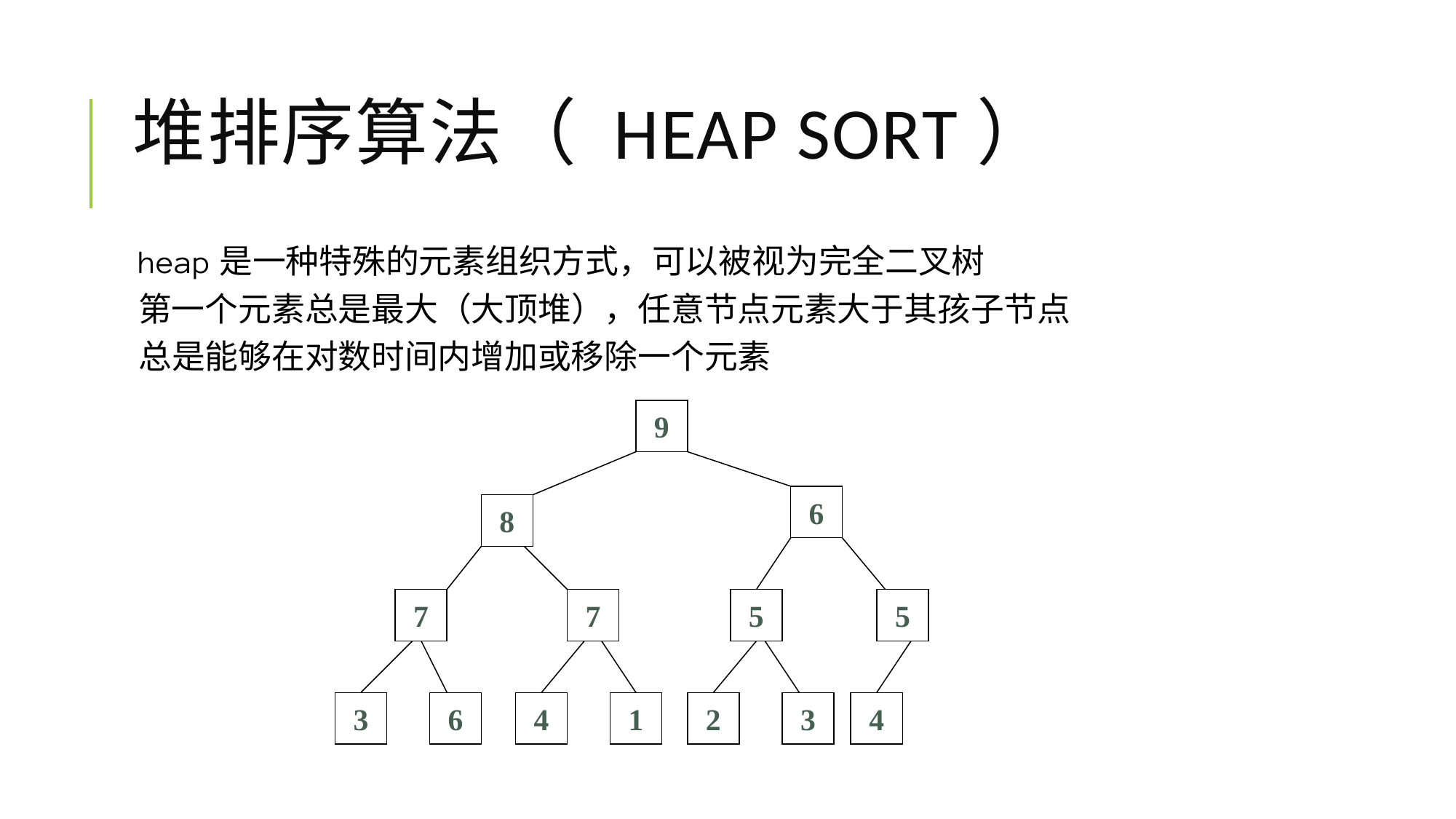

# 堆排序算法（ heap sort）
heap是一种特殊的元素组织方式，可以被视为完全二叉树
第一个元素总是最大（大顶堆），任意节点元素大于其孩子节点
总是能够在对数时间内增加或移除一个元素
9

6
8

7
7
5
5

3
6
4
1
2
3
4